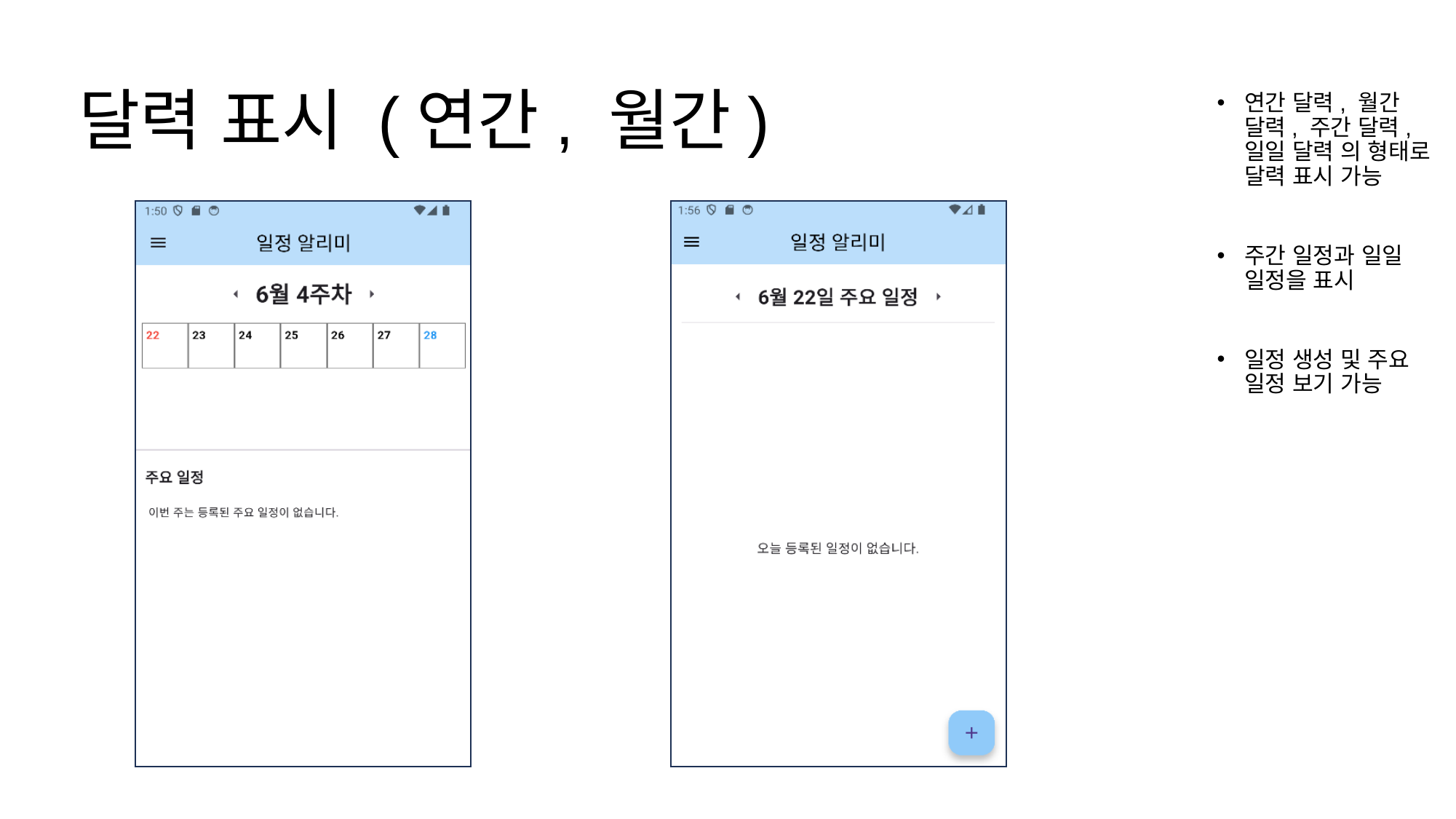

# 달력 표시 (연간, 월간)

연간 달력, 월간 달력, 주간 달력, 일일 달력 의 형태로 달력 표시 가능

주간 일정과 일일 일정을 표시

일정 생성 및 주요 일정 보기 가능